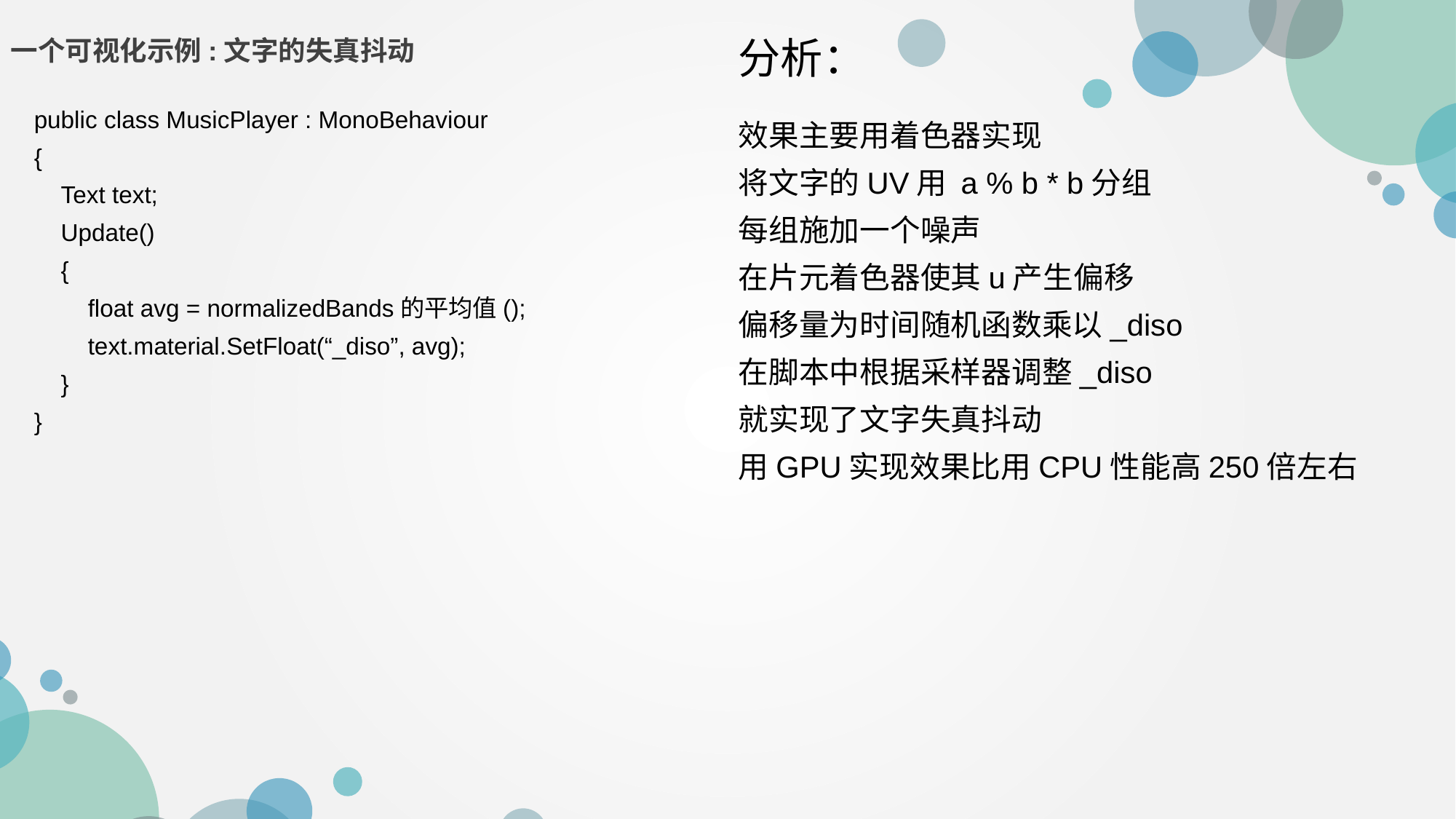

一个可视化示例:文字的失真抖动
分析：
public class MusicPlayer : MonoBehaviour
{
    Text text;
    Update()
    {
        float avg = normalizedBands的平均值();
        text.material.SetFloat(“_diso”, avg);
    }
}
效果主要用着色器实现
将文字的UV用 a % b * b分组
每组施加一个噪声
在片元着色器使其u产生偏移
偏移量为时间随机函数乘以_diso
在脚本中根据采样器调整_diso
就实现了文字失真抖动
用GPU实现效果比用CPU性能高250倍左右